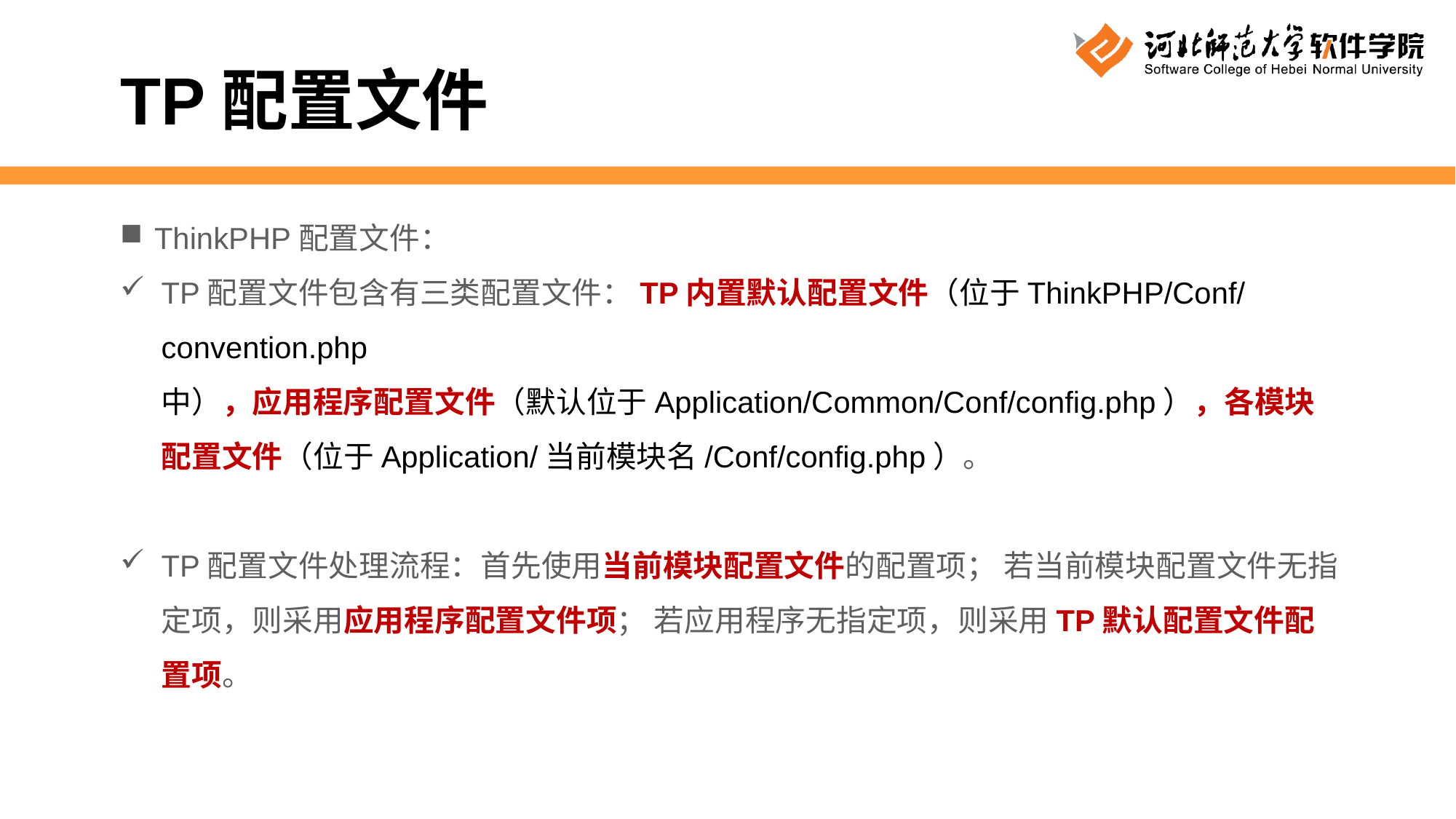

TP配置文件
ThinkPHP配置文件：
TP配置文件包含有三类配置文件：TP内置默认配置文件（位于ThinkPHP/Conf/convention.php 中），应用程序配置文件（默认位于Application/Common/Conf/config.php），各模块配置文件（位于Application/当前模块名/Conf/config.php）。

TP配置文件处理流程：首先使用当前模块配置文件的配置项； 若当前模块配置文件无指定项，则采用应用程序配置文件项； 若应用程序无指定项，则采用TP默认配置文件配置项。